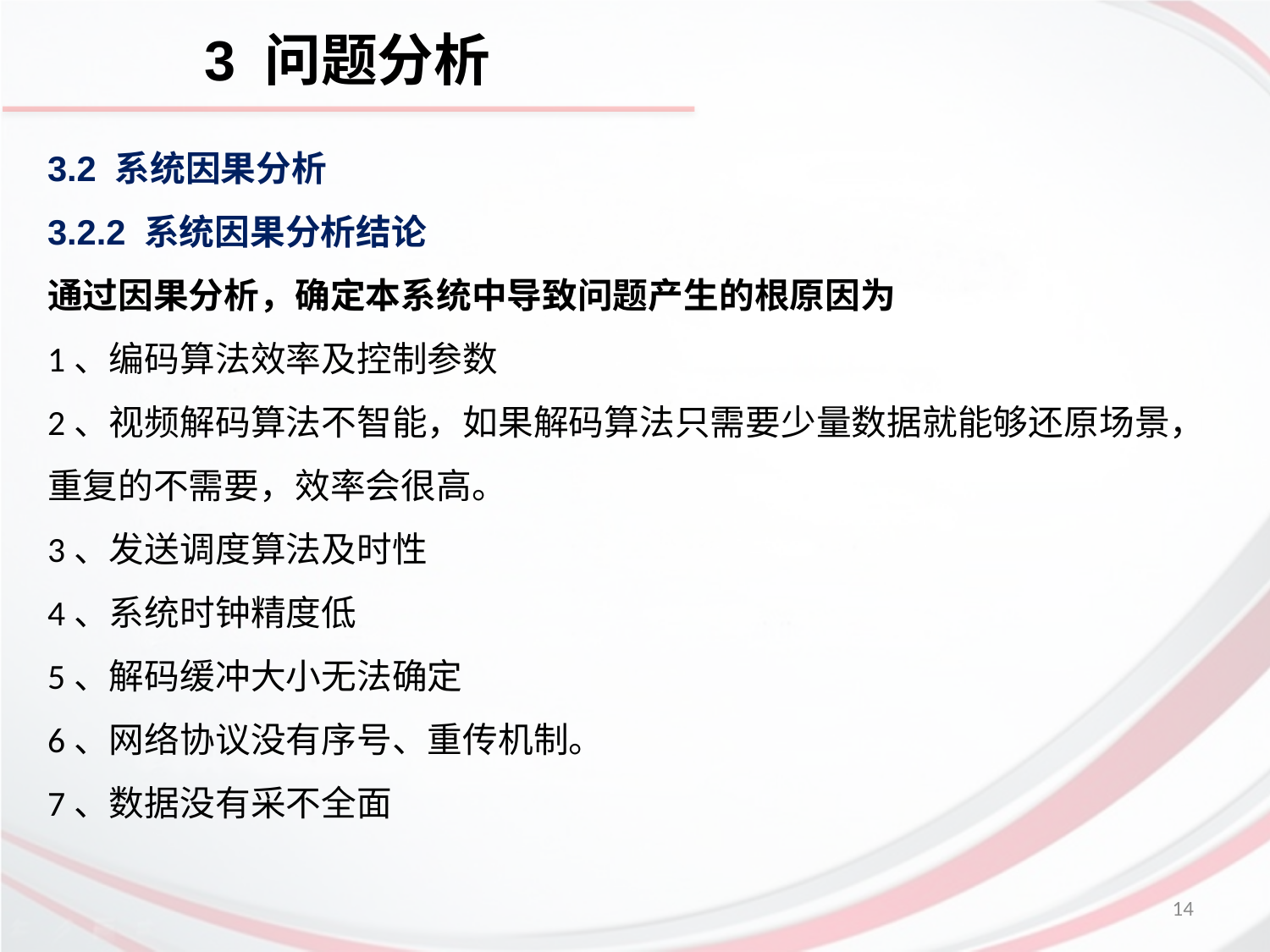

3 问题分析
3.2 系统因果分析
3.2.2 系统因果分析结论
通过因果分析，确定本系统中导致问题产生的根原因为
1、编码算法效率及控制参数
2、视频解码算法不智能，如果解码算法只需要少量数据就能够还原场景，重复的不需要，效率会很高。
3、发送调度算法及时性
4、系统时钟精度低
5、解码缓冲大小无法确定
6、网络协议没有序号、重传机制。
7、数据没有采不全面

14